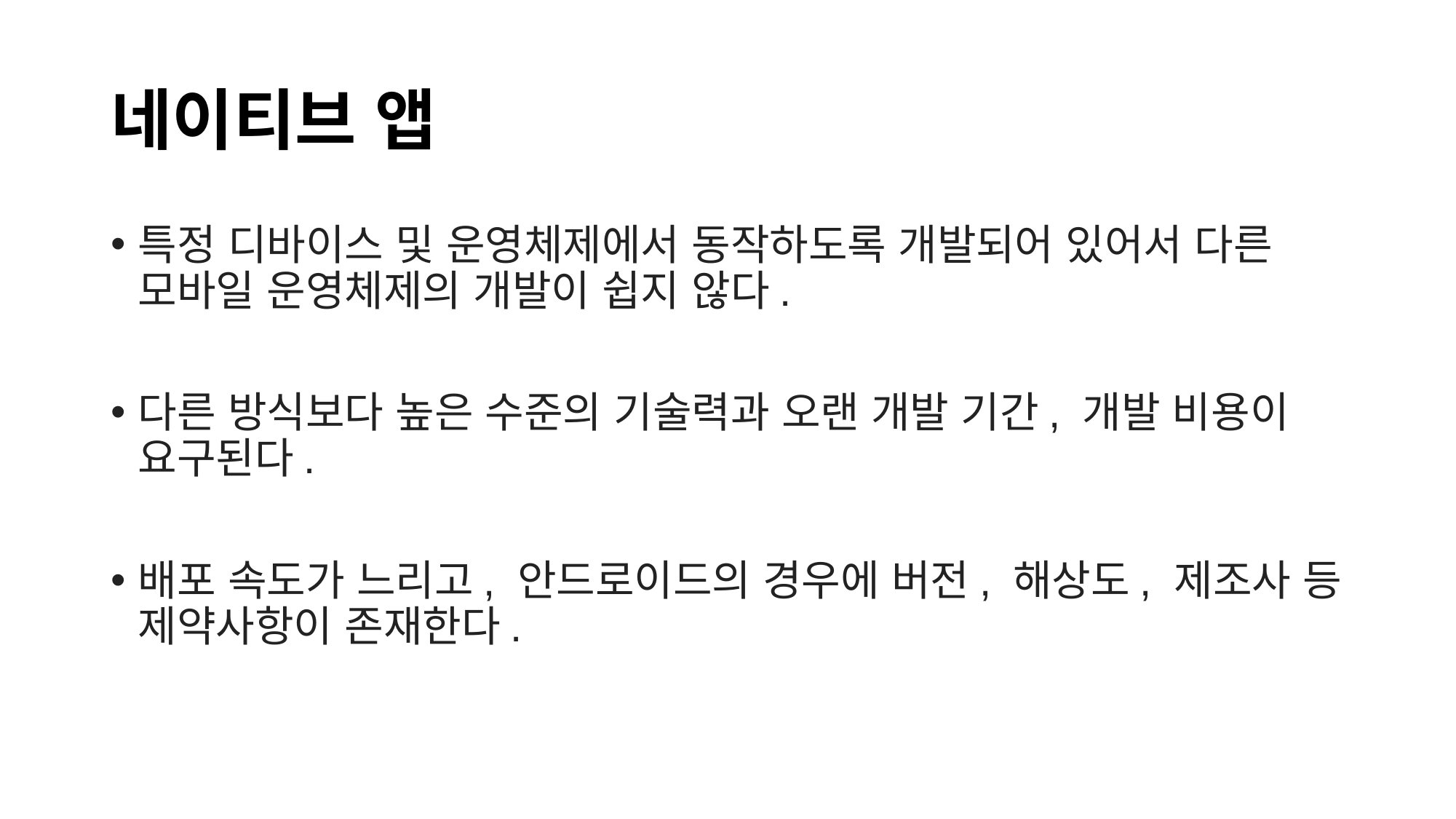

# 네이티브 앱
특정 디바이스 및 운영체제에서 동작하도록 개발되어 있어서 다른 모바일 운영체제의 개발이 쉽지 않다.

다른 방식보다 높은 수준의 기술력과 오랜 개발 기간, 개발 비용이 요구된다.

배포 속도가 느리고, 안드로이드의 경우에 버전, 해상도, 제조사 등 제약사항이 존재한다.